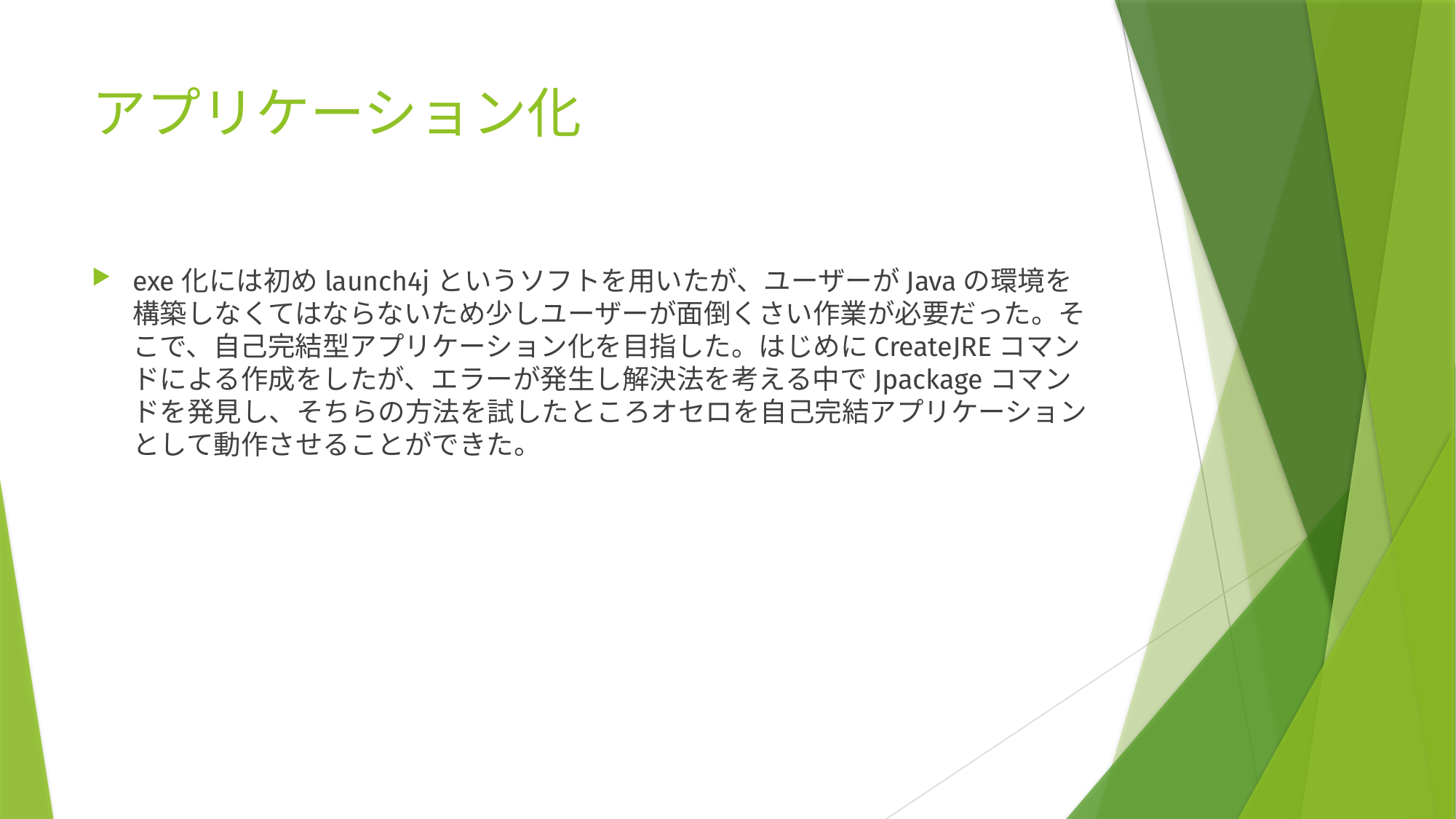

# アプリケーション化
exe化には初めlaunch4jというソフトを用いたが、ユーザーがJavaの環境を構築しなくてはならないため少しユーザーが面倒くさい作業が必要だった。そこで、自己完結型アプリケーション化を目指した。はじめにCreateJREコマンドによる作成をしたが、エラーが発生し解決法を考える中でJpackageコマンドを発見し、そちらの方法を試したところオセロを自己完結アプリケーションとして動作させることができた。